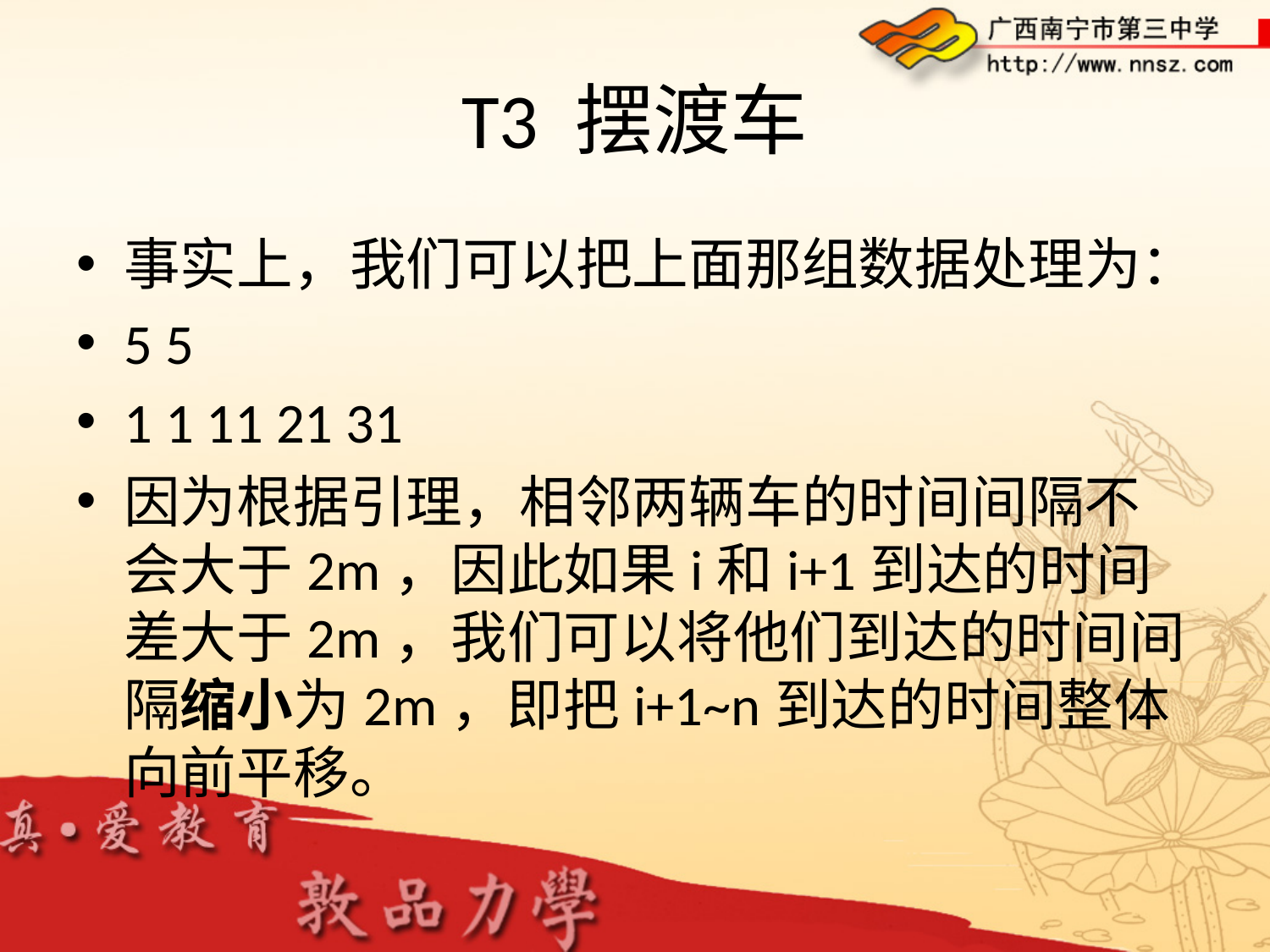

# T3 摆渡车
事实上，我们可以把上面那组数据处理为：
5 5
1 1 11 21 31
因为根据引理，相邻两辆车的时间间隔不会大于2m，因此如果i和i+1到达的时间差大于2m，我们可以将他们到达的时间间隔缩小为2m，即把i+1~n到达的时间整体向前平移。